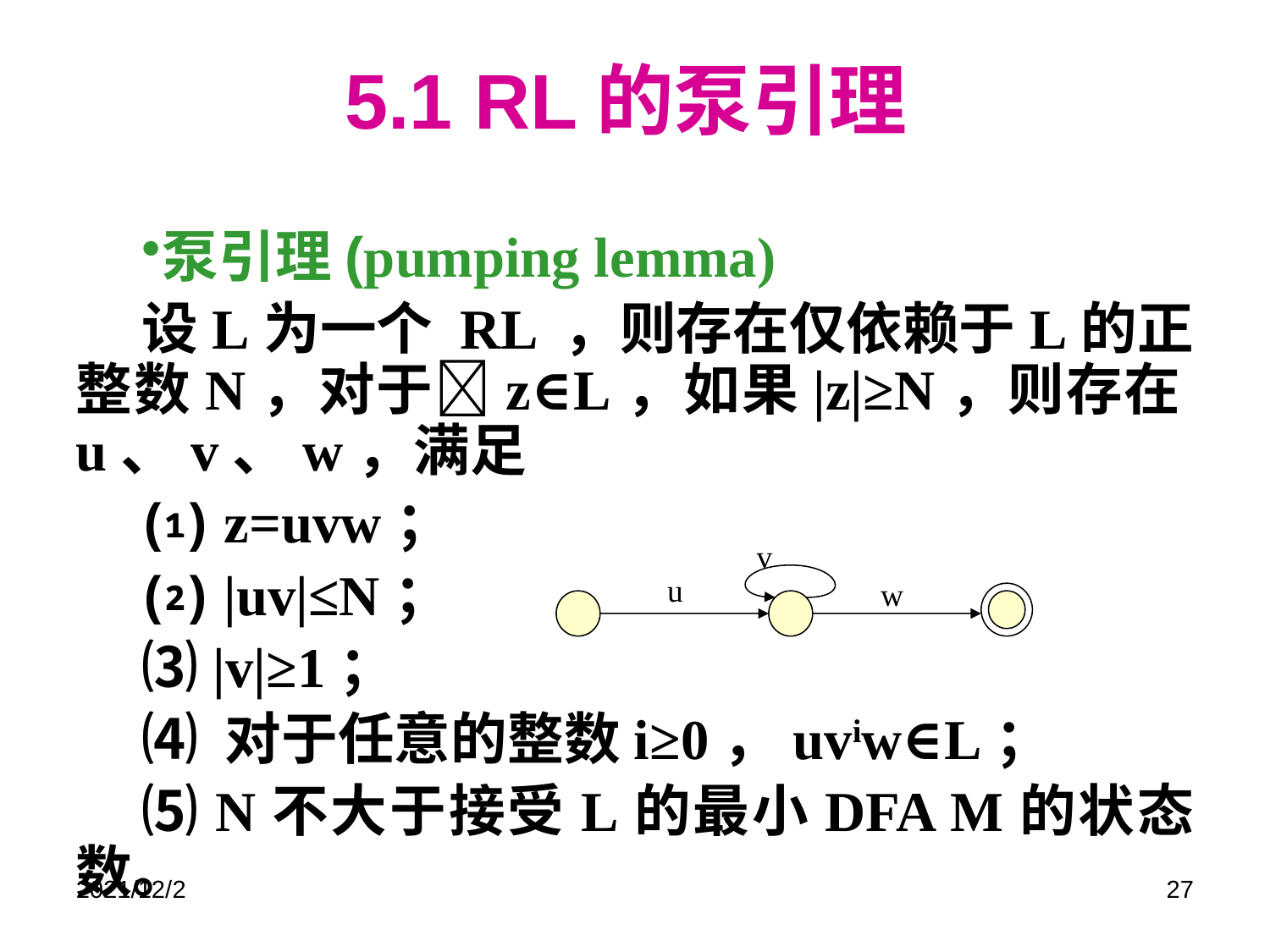

# 5.1 RL的泵引理
泵引理(pumping lemma)
设L为一个 RL ，则存在仅依赖于L的正整数N，对于∀z∈L，如果|z|≥N，则存在u、v、w，满足
⑴ z=uvw；
⑵ |uv|≤N；
⑶ |v|≥1；
⑷ 对于任意的整数i≥0，uviw∈L；
⑸ N不大于接受L的最小DFA M的状态数。
v
u
w

2021/12/2
27